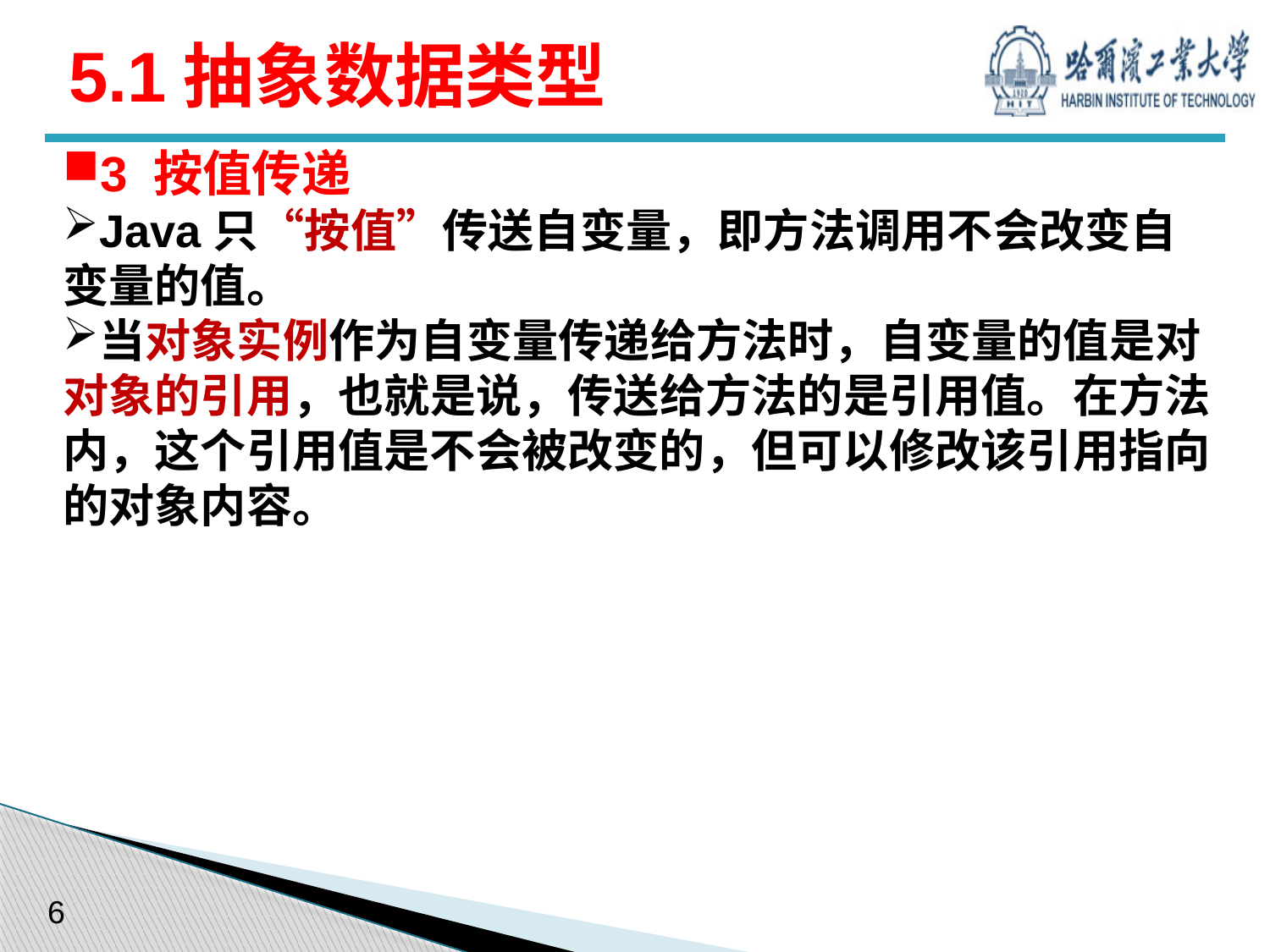

# 5.1抽象数据类型
3 按值传递
Java只“按值”传送自变量，即方法调用不会改变自变量的值。
当对象实例作为自变量传递给方法时，自变量的值是对对象的引用，也就是说，传送给方法的是引用值。在方法内，这个引用值是不会被改变的，但可以修改该引用指向的对象内容。